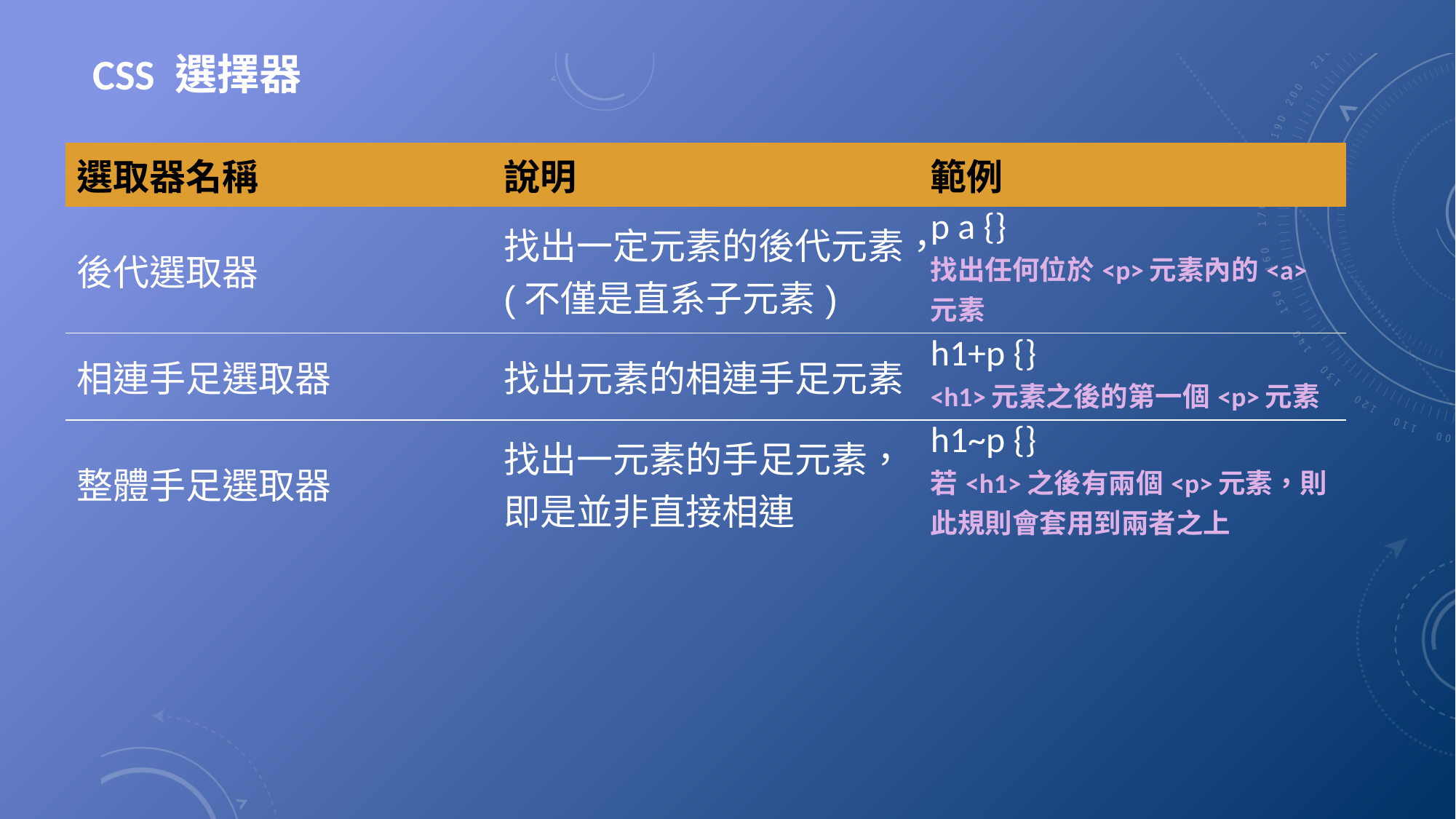

# CSS 選擇器
| 選取器名稱 | 說明 | 範例 |
| --- | --- | --- |
| 後代選取器 | 找出一定元素的後代元素，(不僅是直系子元素) | p a {} 找出任何位於<p>元素內的<a>元素 |
| 相連手足選取器 | 找出元素的相連手足元素 | h1+p {} <h1>元素之後的第一個<p>元素 |
| 整體手足選取器 | 找出一元素的手足元素，即是並非直接相連 | h1~p {} 若<h1>之後有兩個<p>元素，則此規則會套用到兩者之上 |